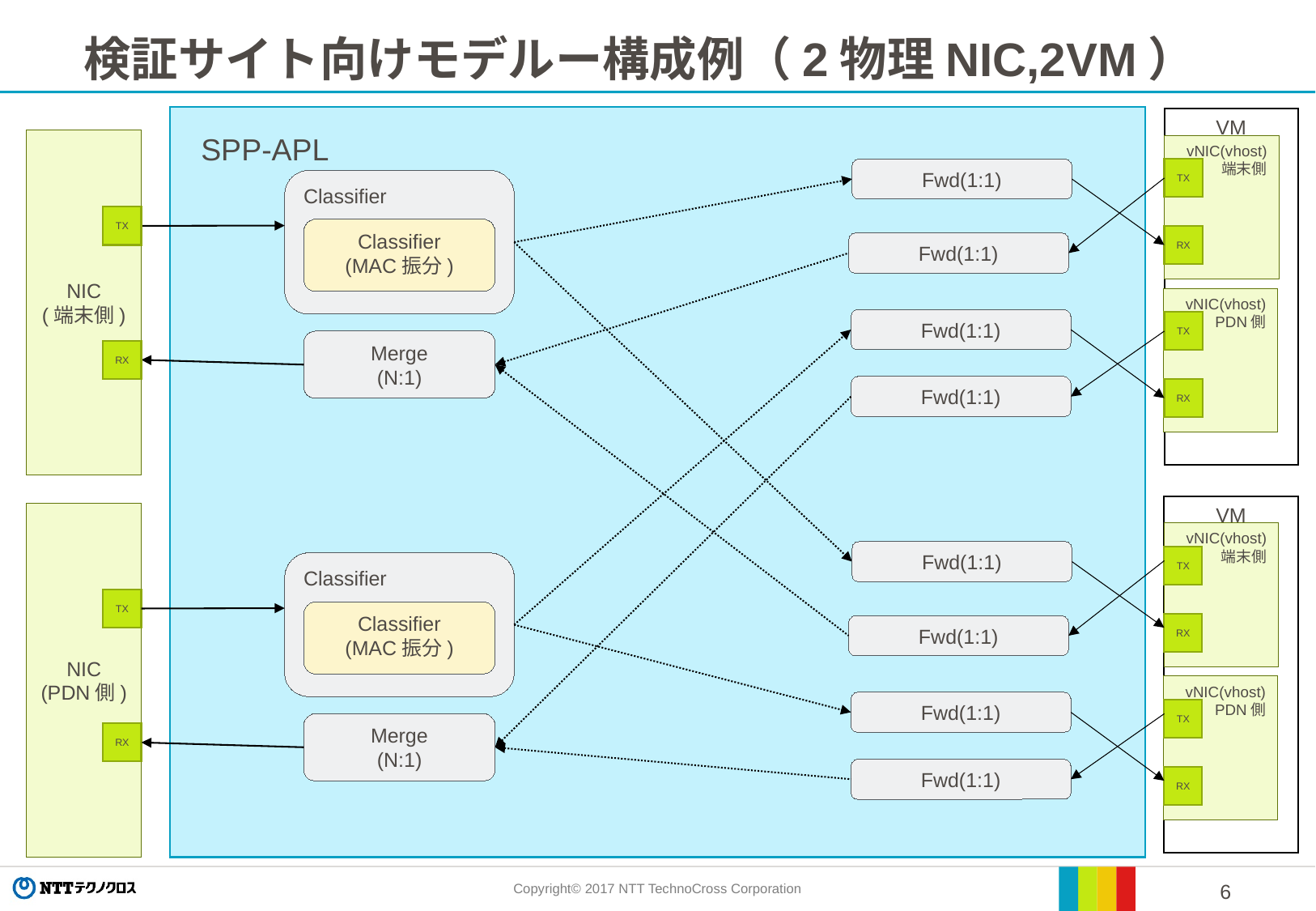

# 検証サイト向けモデルー構成例（2物理NIC,2VM）

VM
SPP-APL
NIC
(端末側)
vNIC(vhost)
端末側
Fwd(1:1)
TX
Classifier
TX
Classifier
(MAC振分)
RX
Fwd(1:1)
vNIC(vhost)
PDN側
Fwd(1:1)
TX
Merge
(N:1)
RX
Fwd(1:1)
RX
VM
NIC
(PDN側)
vNIC(vhost)
端末側
Fwd(1:1)
TX
Classifier
TX
Classifier
(MAC振分)
RX
Fwd(1:1)
vNIC(vhost)
PDN側
Fwd(1:1)
TX
Merge
(N:1)
RX
Fwd(1:1)
RX